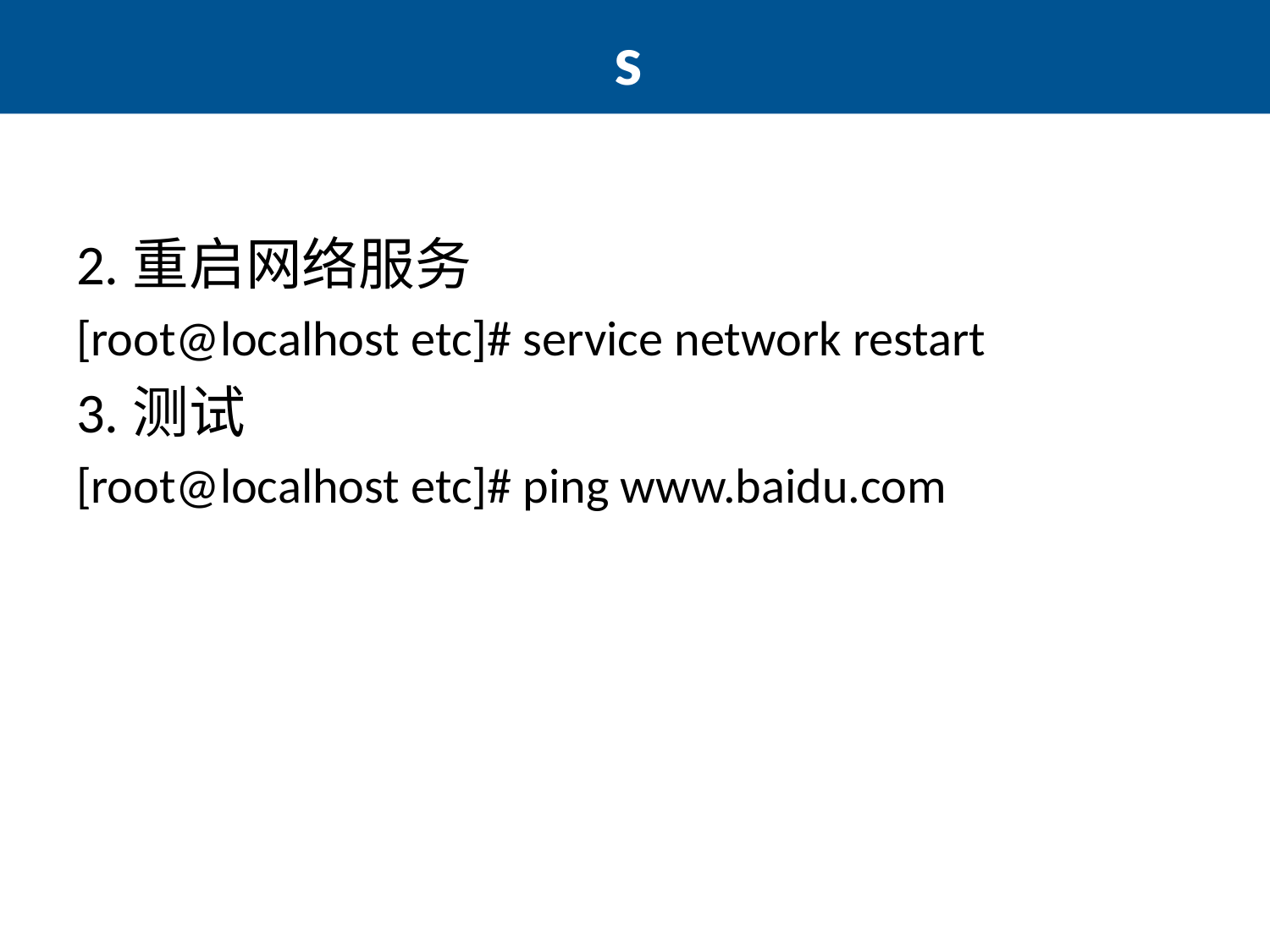

# s
2.重启网络服务
[root@localhost etc]# service network restart
3.测试
[root@localhost etc]# ping www.baidu.com